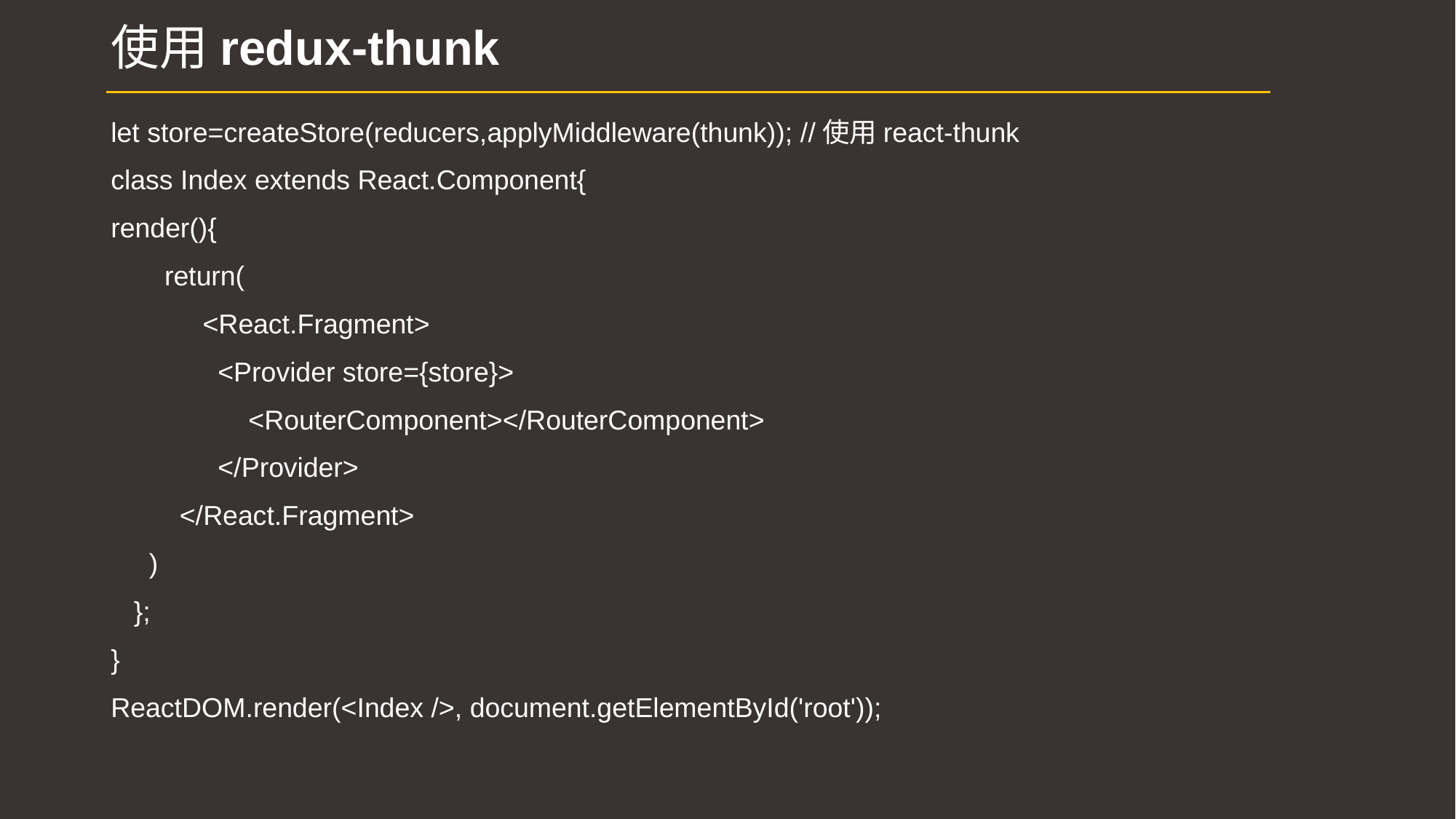

# 使用redux-thunk
let store=createStore(reducers,applyMiddleware(thunk)); //使用react-thunk
class Index extends React.Component{
render(){
       return(
            <React.Fragment>
              <Provider store={store}>
                  <RouterComponent></RouterComponent>
              </Provider>
         </React.Fragment>
     )
   };
}
ReactDOM.render(<Index />, document.getElementById('root'));